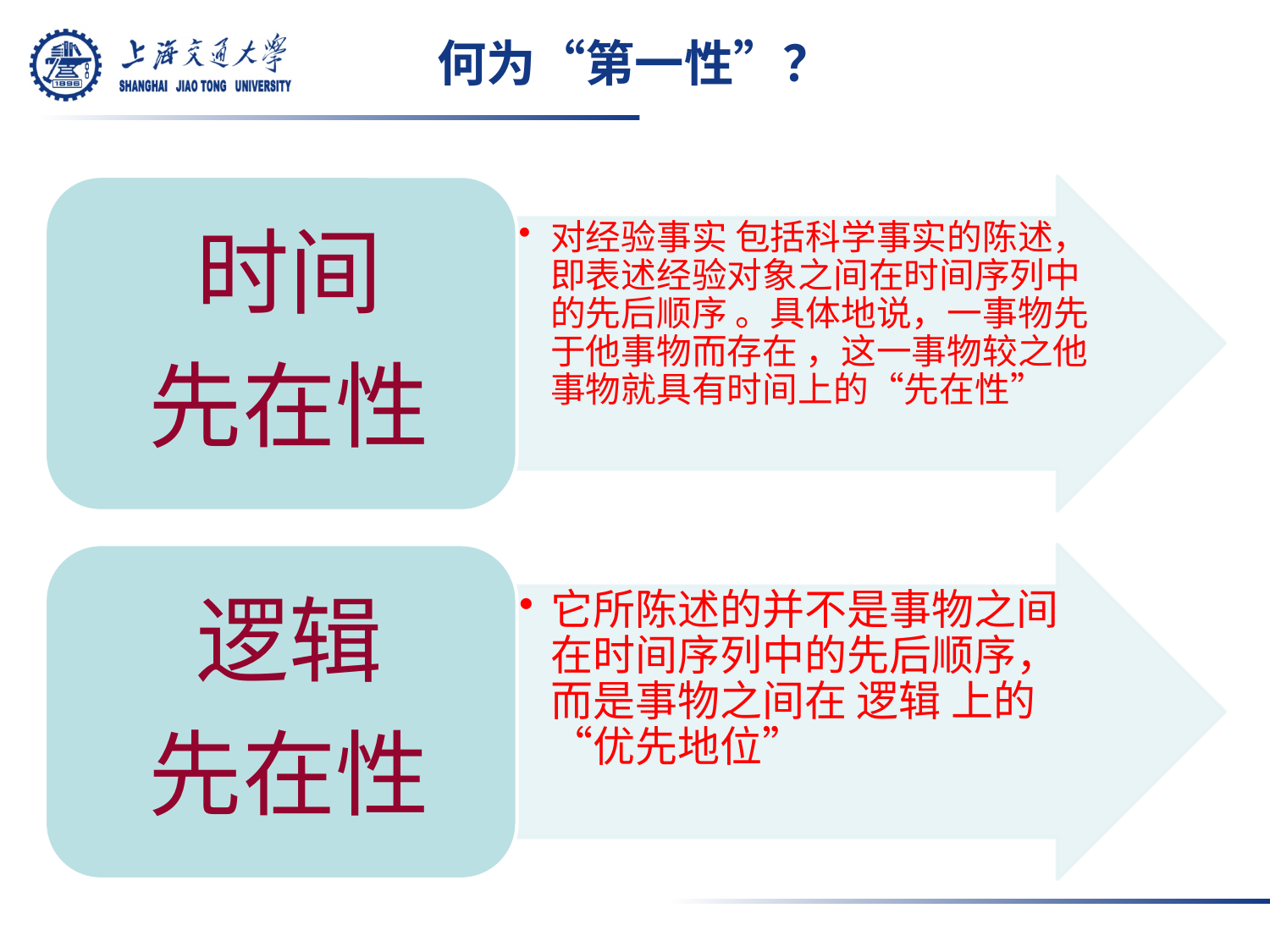

# 何为“第一性”？
对经验事实 包括科学事实的陈述， 即表述经验对象之间在时间序列中的先后顺序 。具体地说，一事物先于他事物而存在 ，这一事物较之他事物就具有时间上的“先在性”
时间
先在性
它所陈述的并不是事物之间在时间序列中的先后顺序， 而是事物之间在 逻辑 上的 “优先地位”
逻辑
先在性